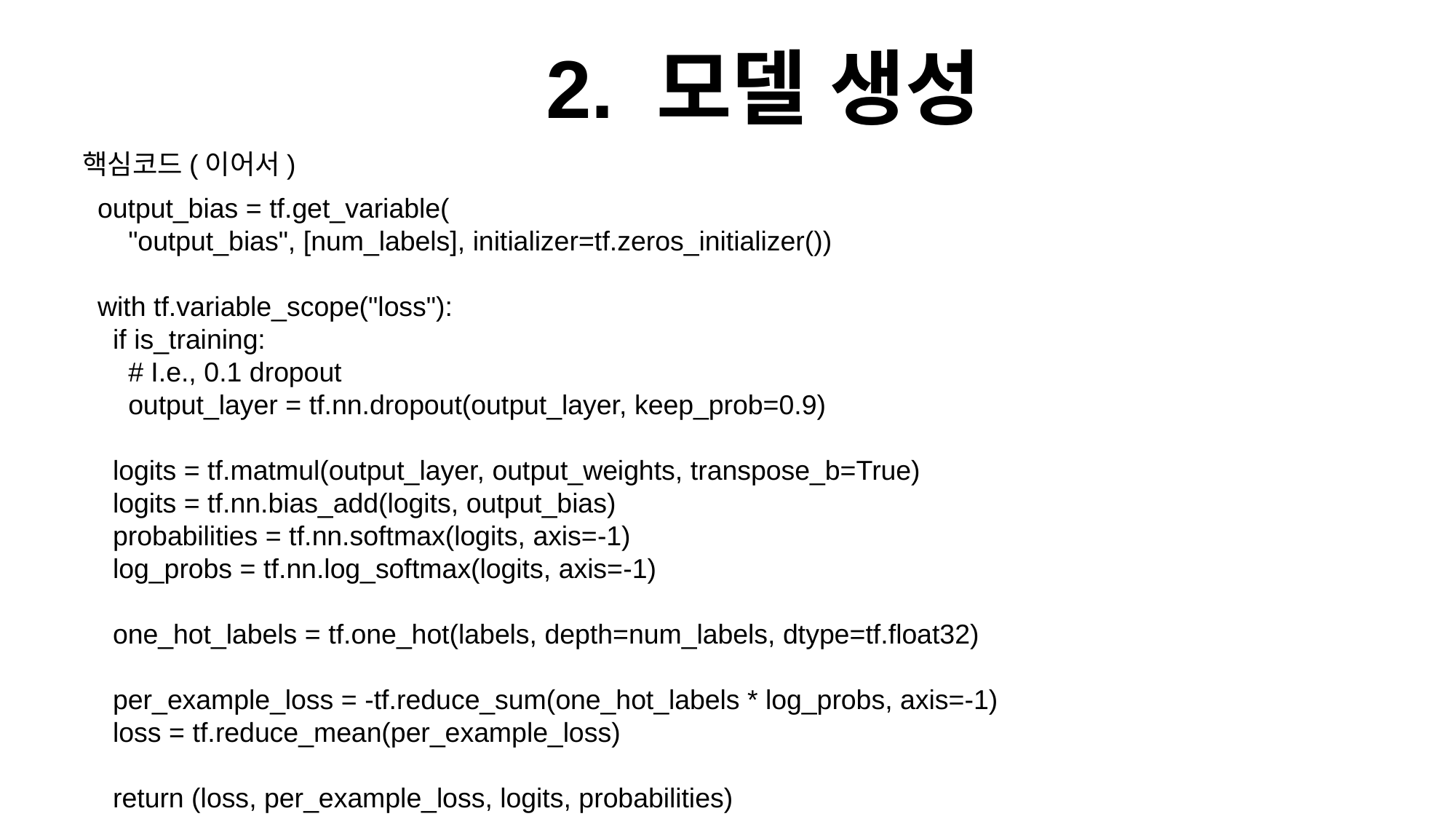

2. 모델 생성
핵심코드(이어서)
  output_bias = tf.get_variable(
      "output_bias", [num_labels], initializer=tf.zeros_initializer())

  with tf.variable_scope("loss"):
    if is_training:
      # I.e., 0.1 dropout
      output_layer = tf.nn.dropout(output_layer, keep_prob=0.9)

    logits = tf.matmul(output_layer, output_weights, transpose_b=True)
    logits = tf.nn.bias_add(logits, output_bias)
    probabilities = tf.nn.softmax(logits, axis=-1)
    log_probs = tf.nn.log_softmax(logits, axis=-1)

    one_hot_labels = tf.one_hot(labels, depth=num_labels, dtype=tf.float32)

    per_example_loss = -tf.reduce_sum(one_hot_labels * log_probs, axis=-1)
    loss = tf.reduce_mean(per_example_loss)

    return (loss, per_example_loss, logits, probabilities)